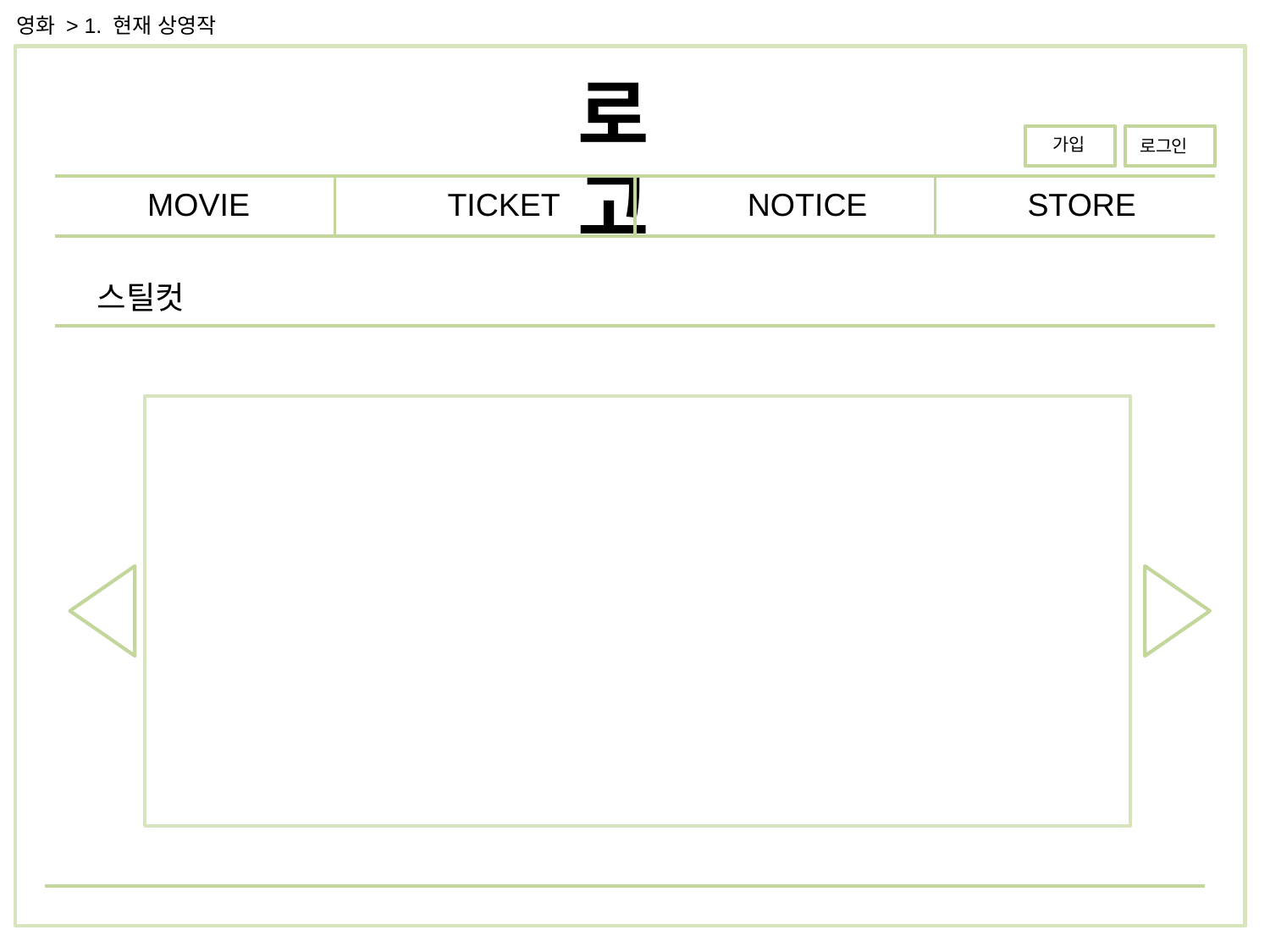

영화 > 1. 현재 상영작

로고

가입
로그인
MOVIE
TICKET
NOTICE
STORE
스틸컷